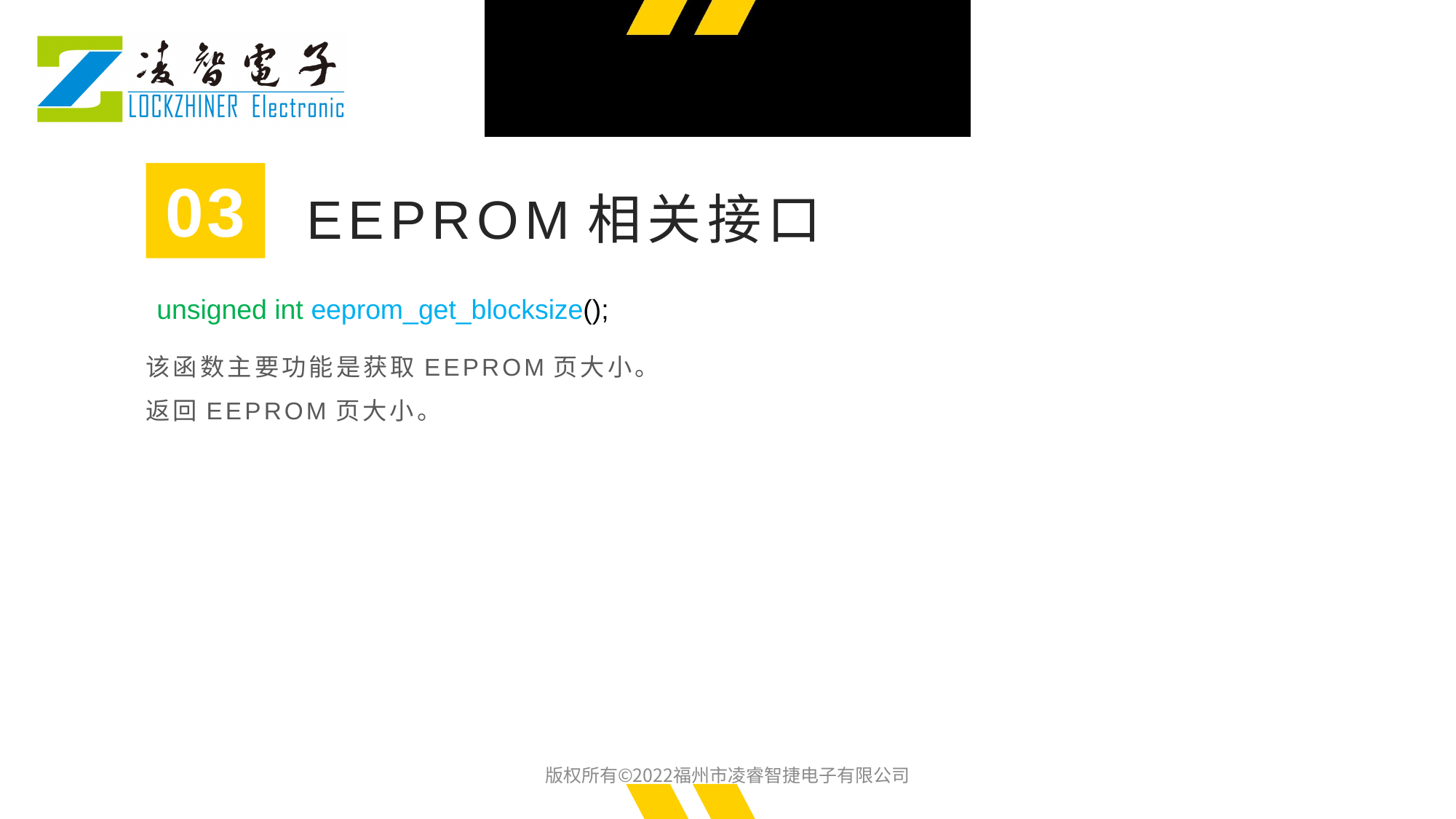

03
EEPROM相关接口
unsigned int eeprom_get_blocksize();
该函数主要功能是获取EEPROM页大小。
返回EEPROM页大小。
版权所有©2022福州市凌睿智捷电子有限公司
9